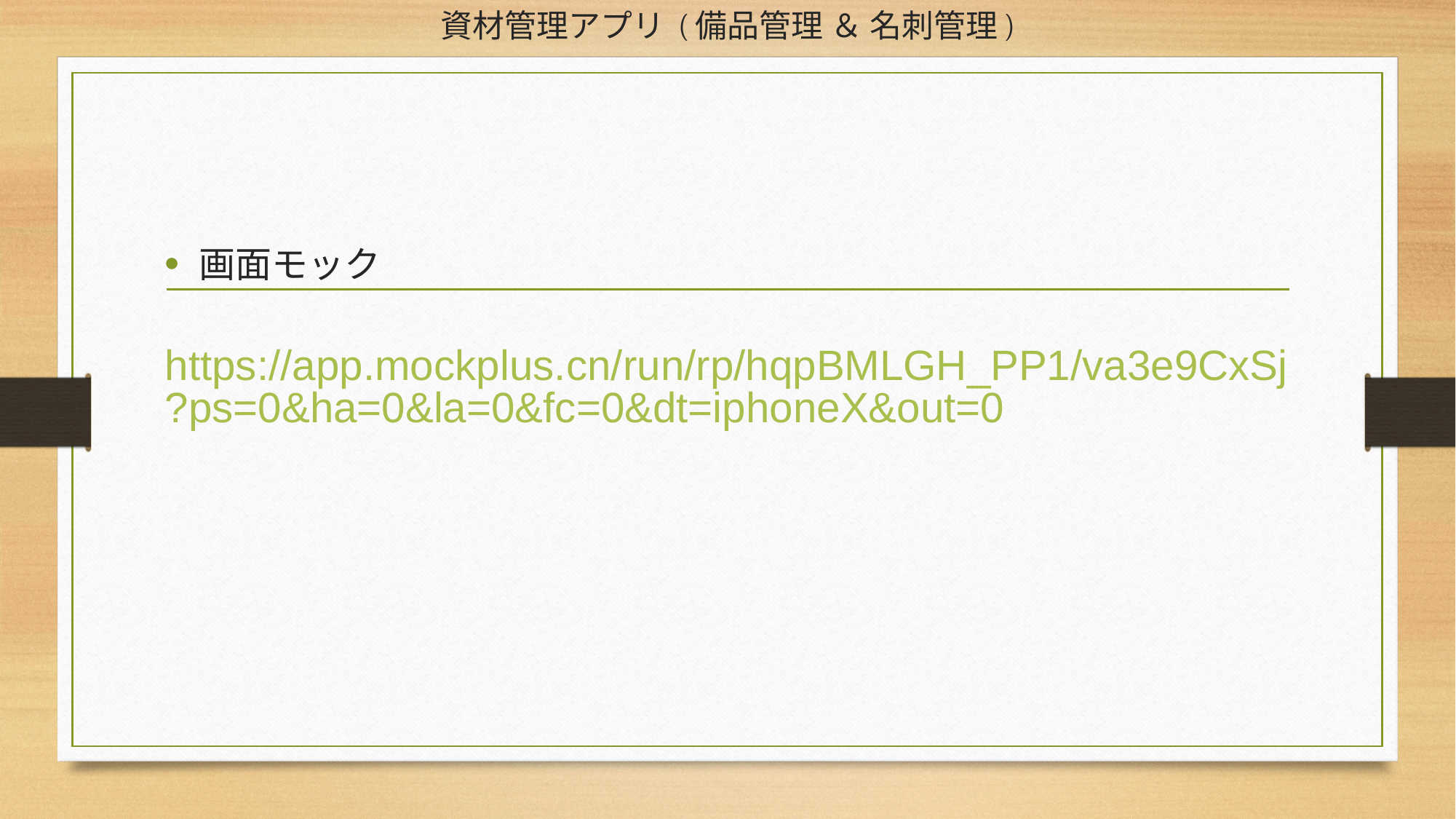

# 資材管理アプリ (備品管理 ＆ 名刺管理)
画面モック
　https://app.mockplus.cn/run/rp/hqpBMLGH_PP1/va3e9CxSj?ps=0&ha=0&la=0&fc=0&dt=iphoneX&out=0